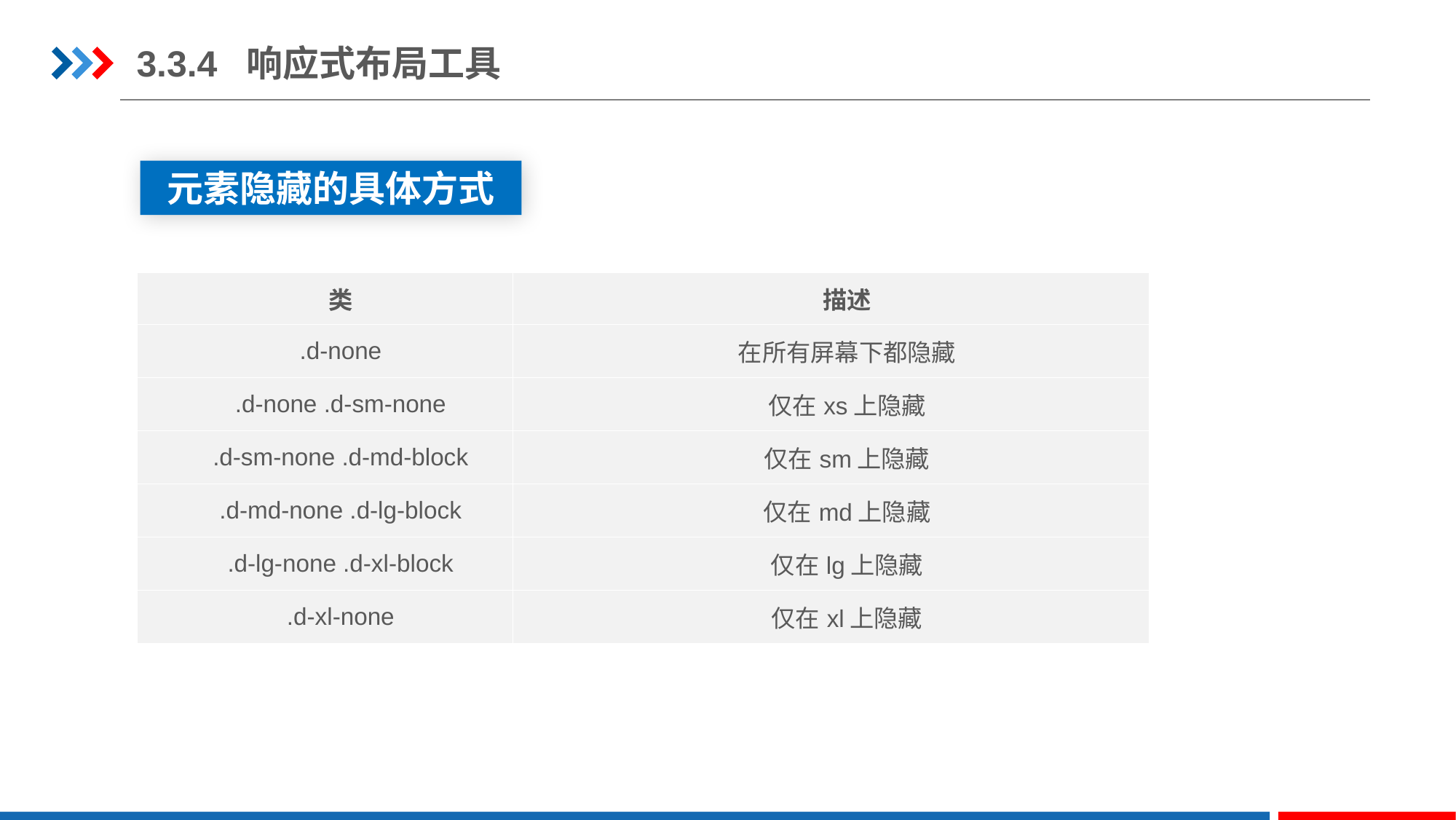

3.3.4  响应式布局工具
元素隐藏的具体方式
| 类 | 描述 |
| --- | --- |
| .d-none | 在所有屏幕下都隐藏 |
| .d-none .d-sm-none | 仅在xs上隐藏 |
| .d-sm-none .d-md-block | 仅在sm上隐藏 |
| .d-md-none .d-lg-block | 仅在md上隐藏 |
| .d-lg-none .d-xl-block | 仅在lg上隐藏 |
| .d-xl-none | 仅在xl上隐藏 |